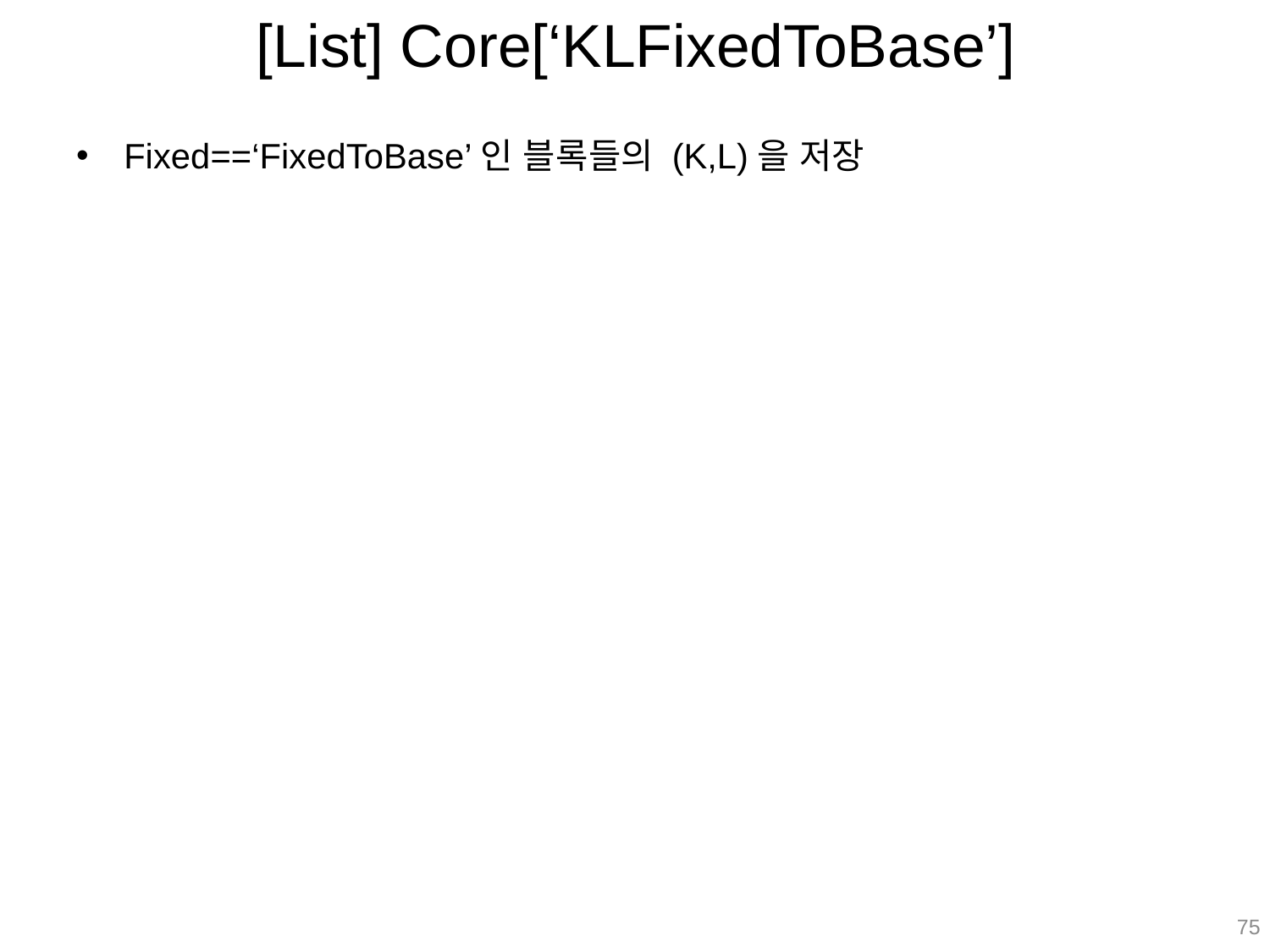

# [List] Core[‘KLFixedToBase’]
Fixed==‘FixedToBase’인 블록들의 (K,L)을 저장
75